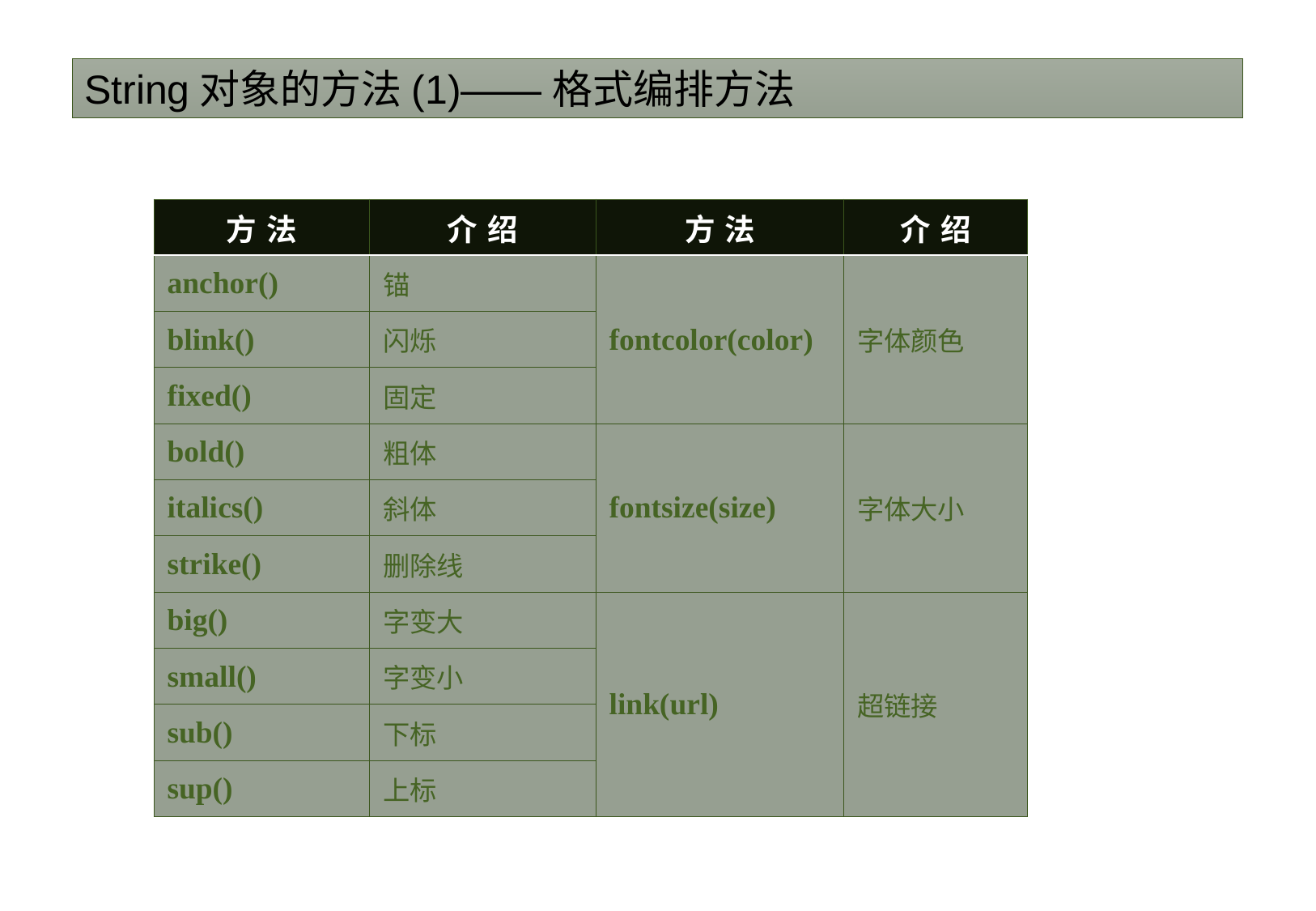

# String对象的方法(1)——格式编排方法

| 方法 | 介绍 | 方法 | 介绍 |
| --- | --- | --- | --- |
| anchor() | 锚 | fontcolor(color) | 字体颜色 |
| blink() | 闪烁 |  |  |
| fixed() | 固定 |  |  |
| bold() | 粗体 | fontsize(size) | 字体大小 |
| italics() | 斜体 |  |  |
| strike() | 删除线 |  |  |
| big() | 字变大 | link(url) | 超链接 |
| small() | 字变小 |  |  |
| sub() | 下标 |  |  |
| sup() | 上标 |  |  |